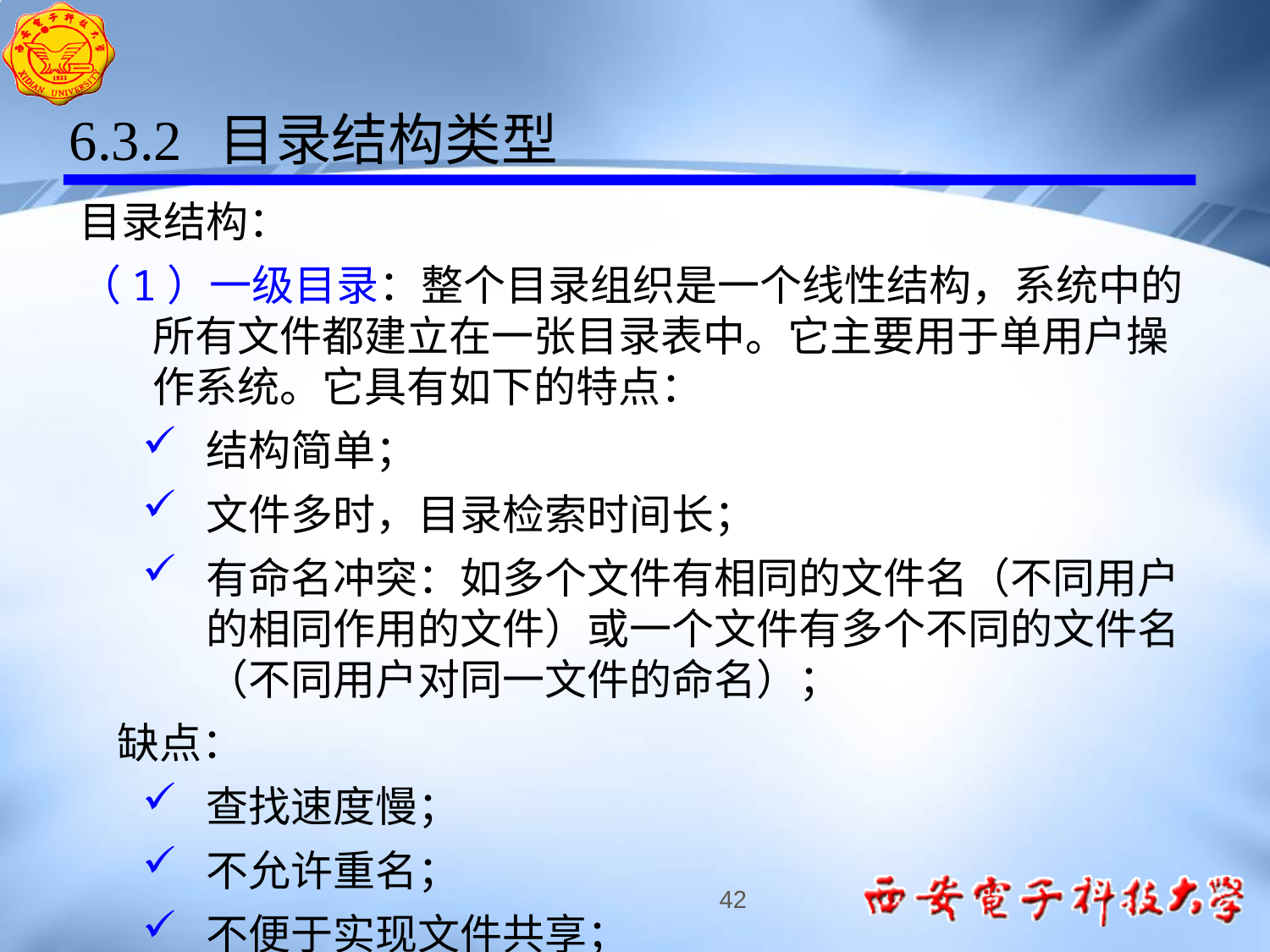

6.3.2 目录结构类型
目录结构：
（1）一级目录：整个目录组织是一个线性结构，系统中的所有文件都建立在一张目录表中。它主要用于单用户操作系统。它具有如下的特点：
结构简单；
文件多时，目录检索时间长；
有命名冲突：如多个文件有相同的文件名（不同用户的相同作用的文件）或一个文件有多个不同的文件名（不同用户对同一文件的命名）；
   缺点：
查找速度慢；
不允许重名；
不便于实现文件共享；
42